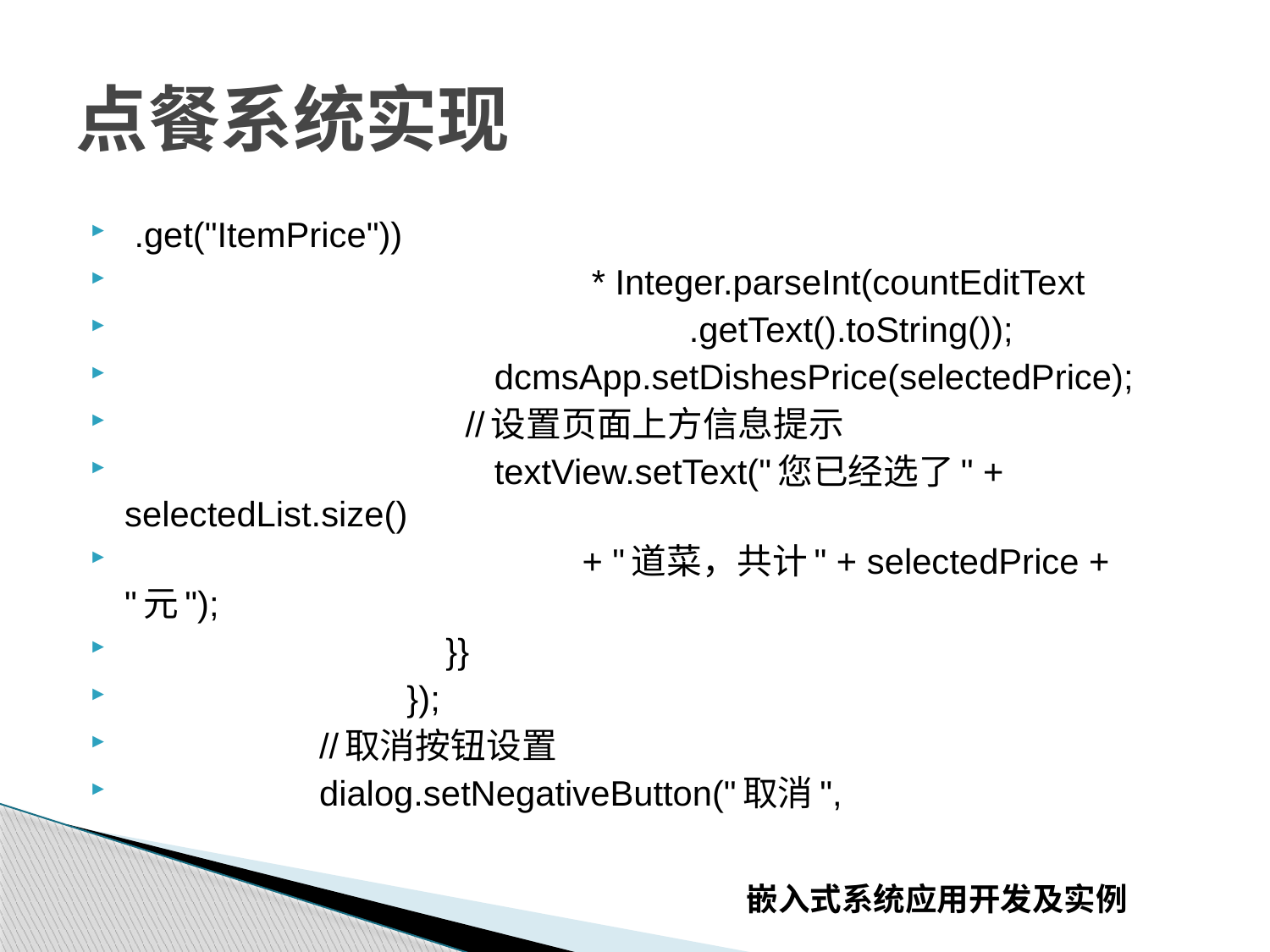

# 点餐系统实现
 .get("ItemPrice"))
                                                * Integer.parseInt(countEditText
                                                          .getText().toString());
                                      dcmsApp.setDishesPrice(selectedPrice);
                                   //设置页面上方信息提示
                                      textView.setText("您已经选了" + selectedList.size()
                                               + "道菜，共计" + selectedPrice + "元");
                                 }}
                             });
                    //取消按钮设置
                    dialog.setNegativeButton("取消",
嵌入式系统应用开发及实例